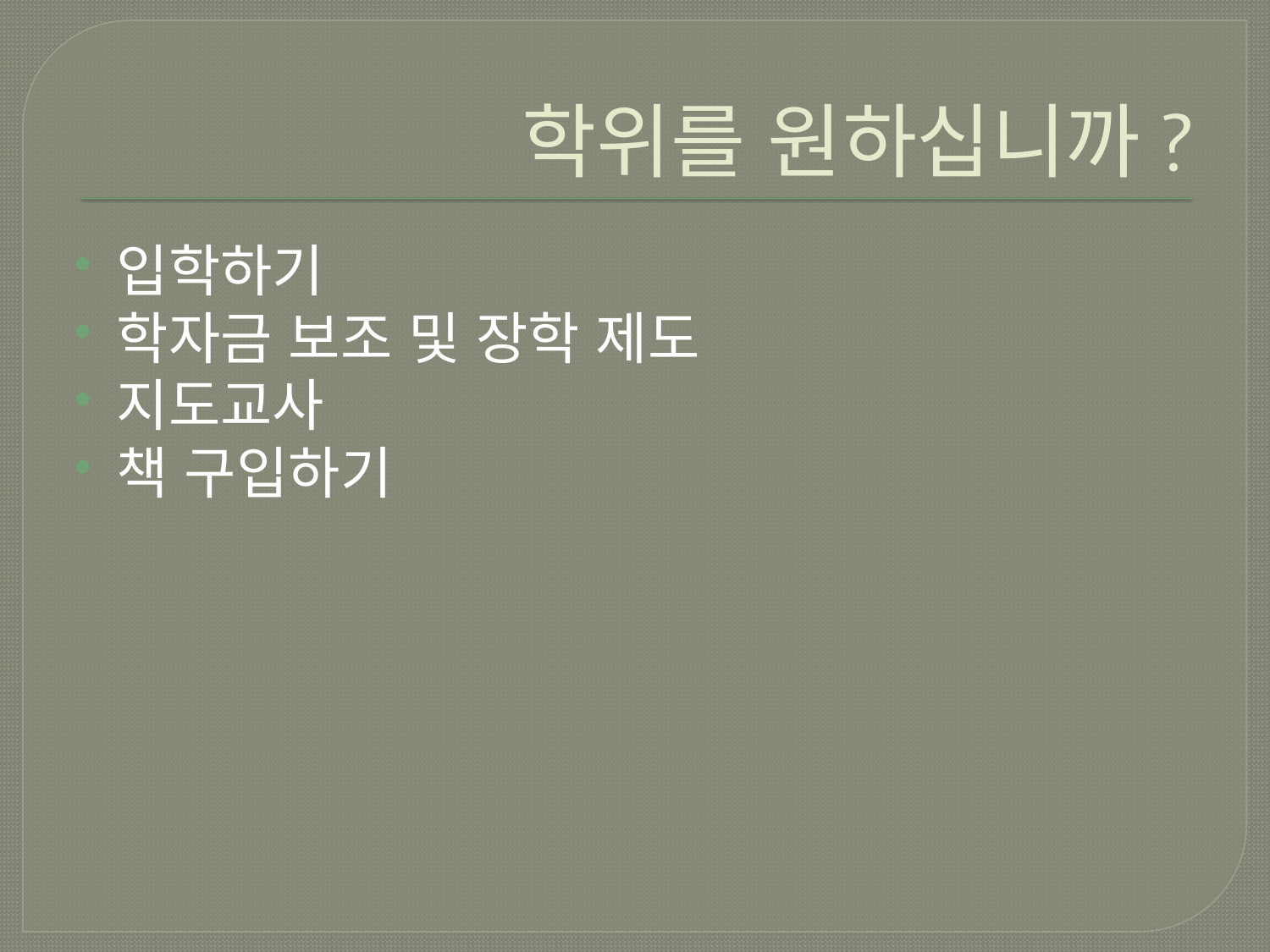

# 학위를 원하십니까?
입학하기
학자금 보조 및 장학 제도
지도교사
책 구입하기